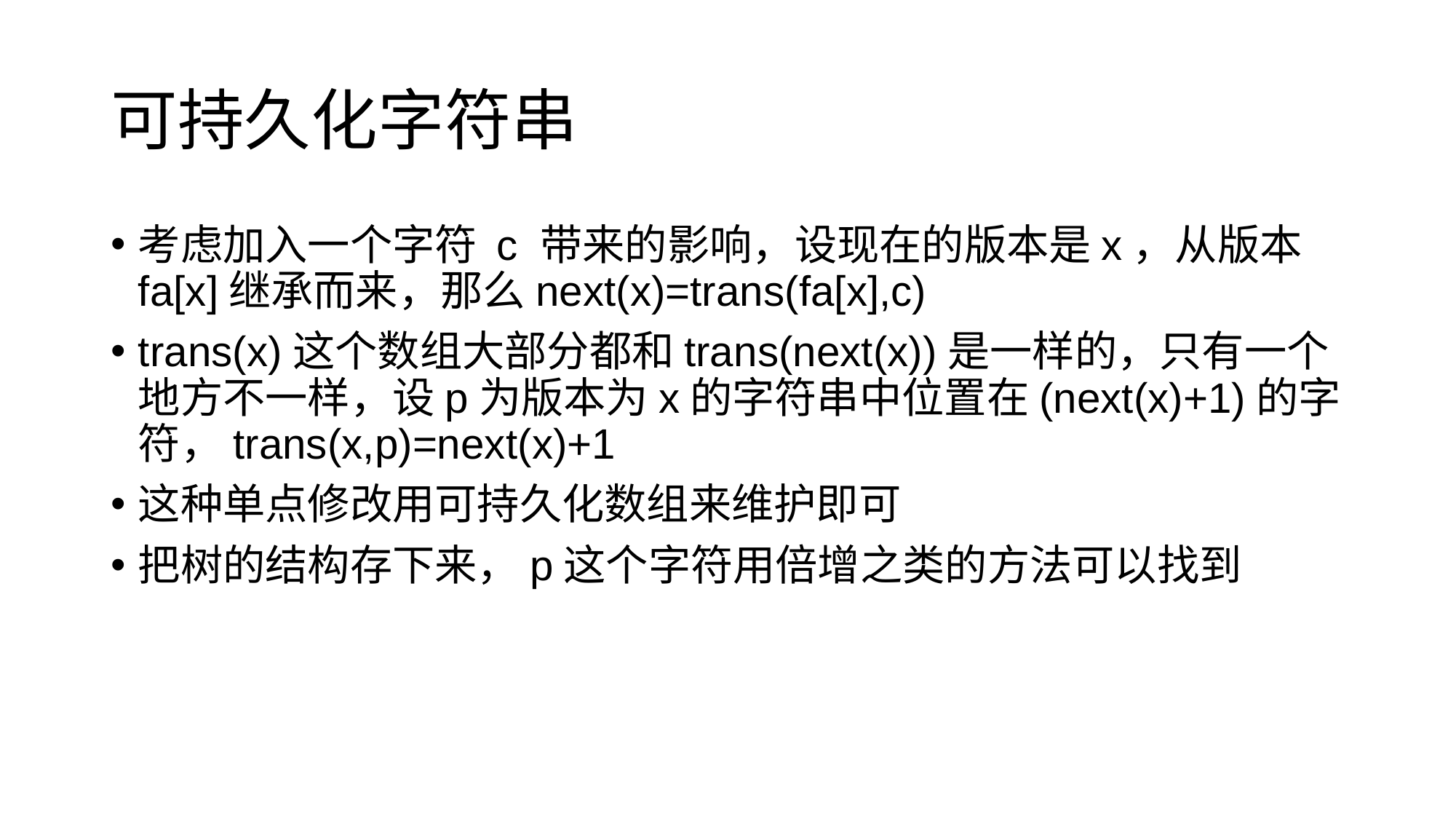

# 可持久化字符串
考虑加入一个字符 c 带来的影响，设现在的版本是x，从版本fa[x]继承而来，那么next(x)=trans(fa[x],c)
trans(x)这个数组大部分都和trans(next(x))是一样的，只有一个地方不一样，设p为版本为x的字符串中位置在(next(x)+1)的字符，trans(x,p)=next(x)+1
这种单点修改用可持久化数组来维护即可
把树的结构存下来，p这个字符用倍增之类的方法可以找到